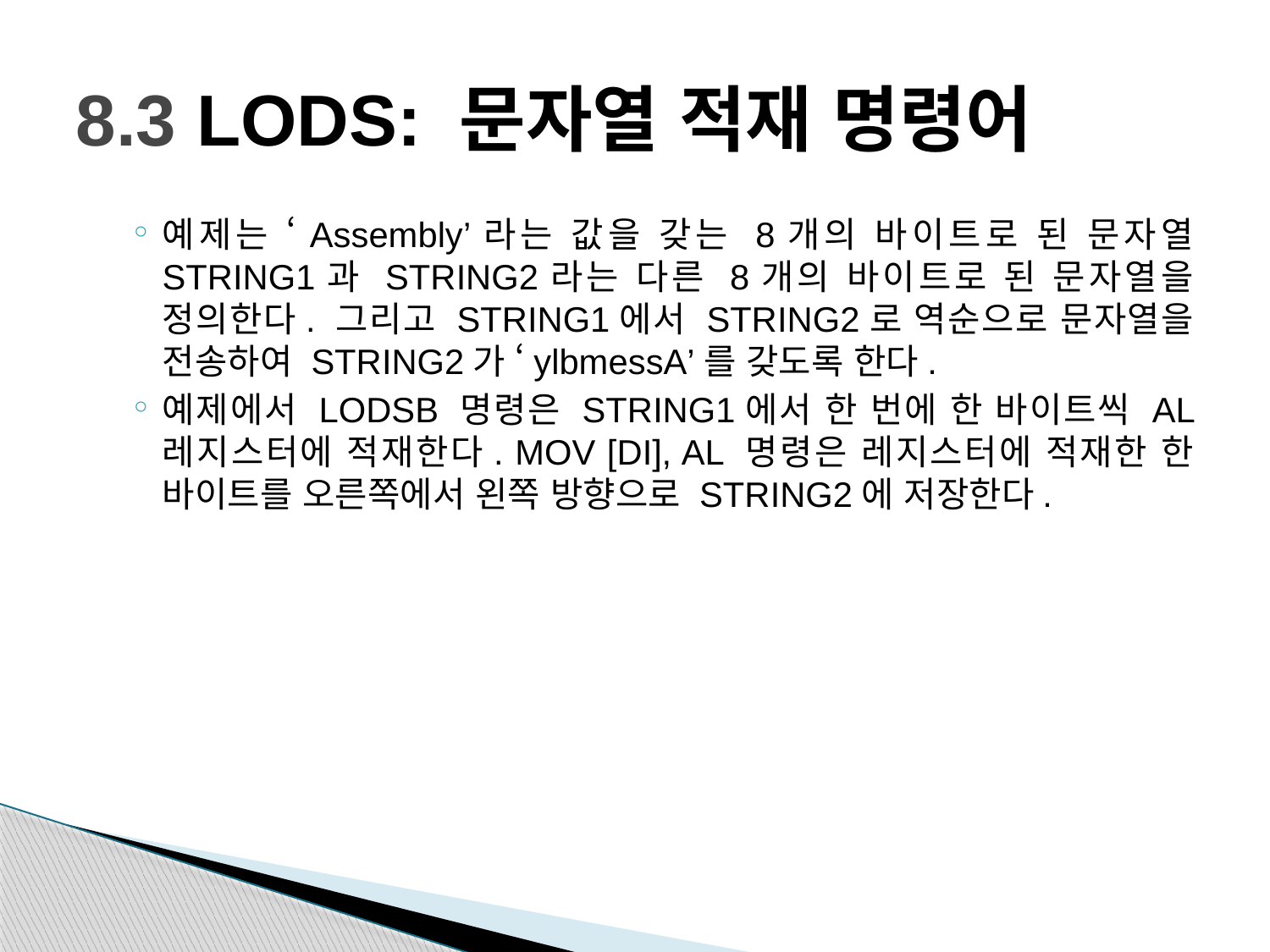

# 8.3 LODS: 문자열 적재 명령어
예제는 ‘Assembly’라는 값을 갖는 8개의 바이트로 된 문자열 STRING1과 STRING2라는 다른 8개의 바이트로 된 문자열을 정의한다. 그리고 STRING1에서 STRING2로 역순으로 문자열을 전송하여 STRING2가 ‘ylbmessA’를 갖도록 한다.
예제에서 LODSB 명령은 STRING1에서 한 번에 한 바이트씩 AL 레지스터에 적재한다. MOV [DI], AL 명령은 레지스터에 적재한 한 바이트를 오른쪽에서 왼쪽 방향으로 STRING2에 저장한다.